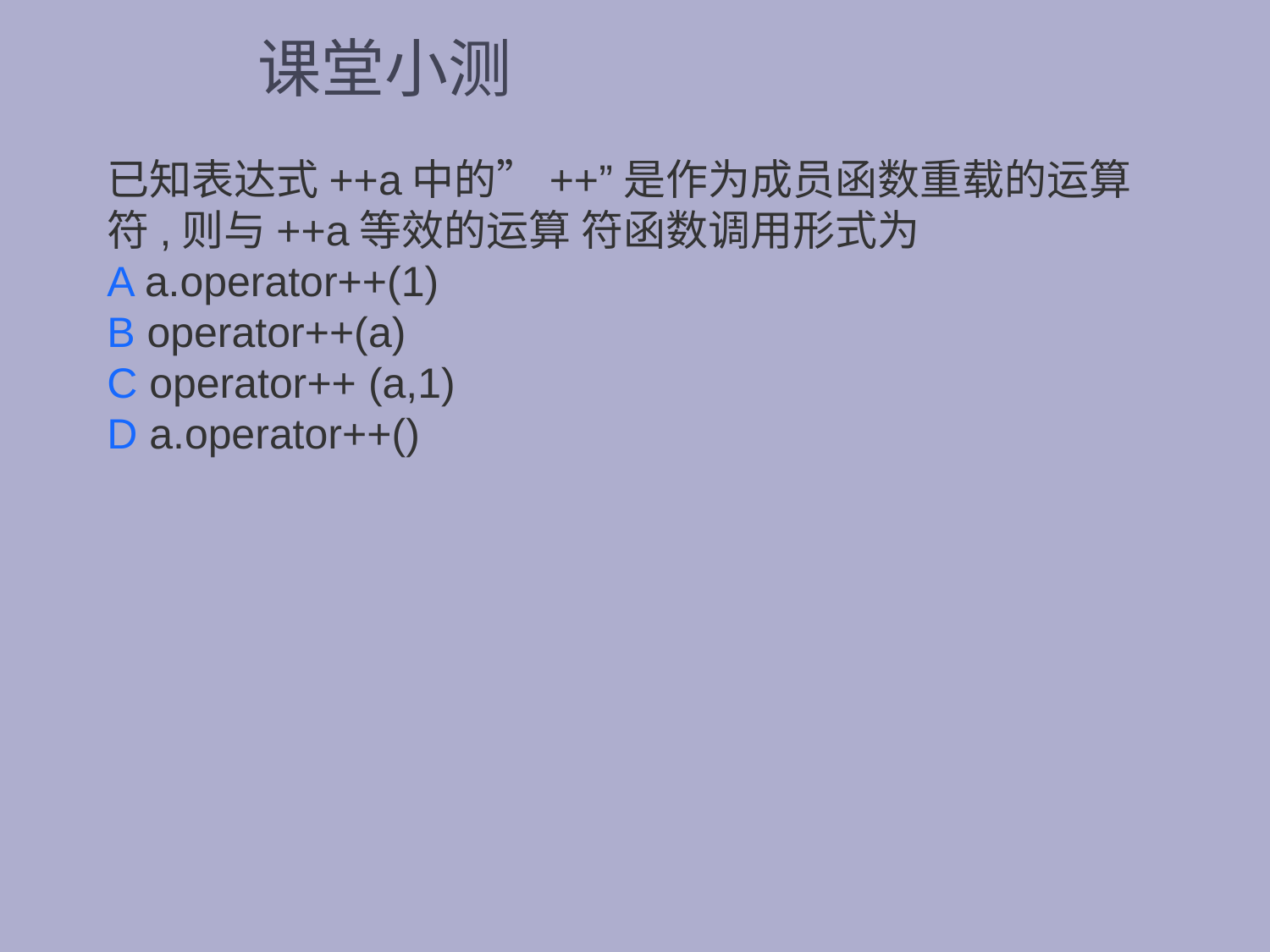

# 课堂小测
已知表达式++a中的”++”是作为成员函数重载的运算符,则与++a等效的运算 符函数调用形式为
A a.operator++(1)
B operator++(a)
C operator++ (a,1)
D a.operator++()